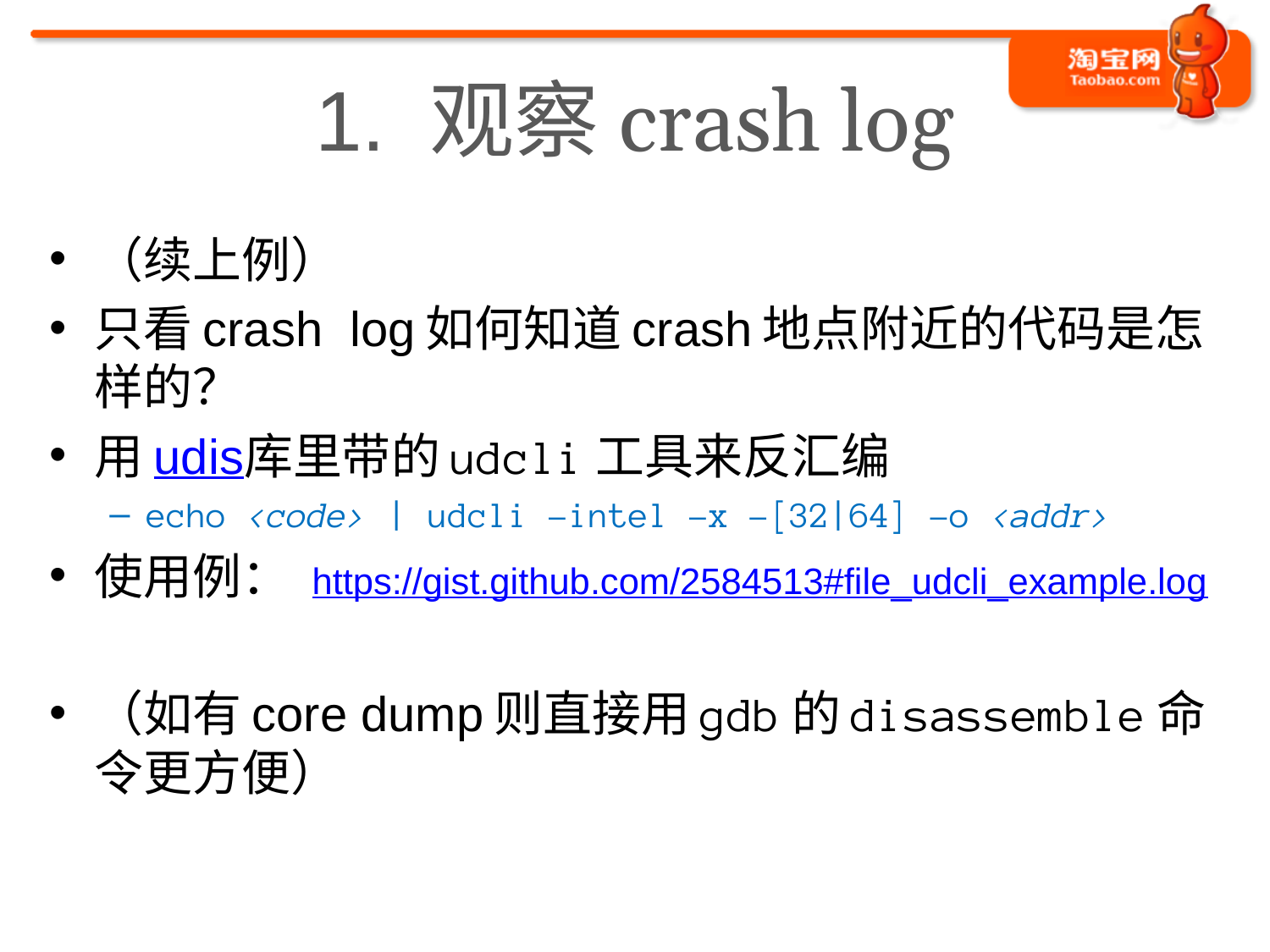

# 1. 观察crash log
（续上例）
只看crash log如何知道crash地点附近的代码是怎样的？
用udis库里带的udcli工具来反汇编
echo <code> | udcli -intel -x -[32|64] -o <addr>
使用例： https://gist.github.com/2584513#file_udcli_example.log

（如有core dump则直接用gdb的disassemble命令更方便）